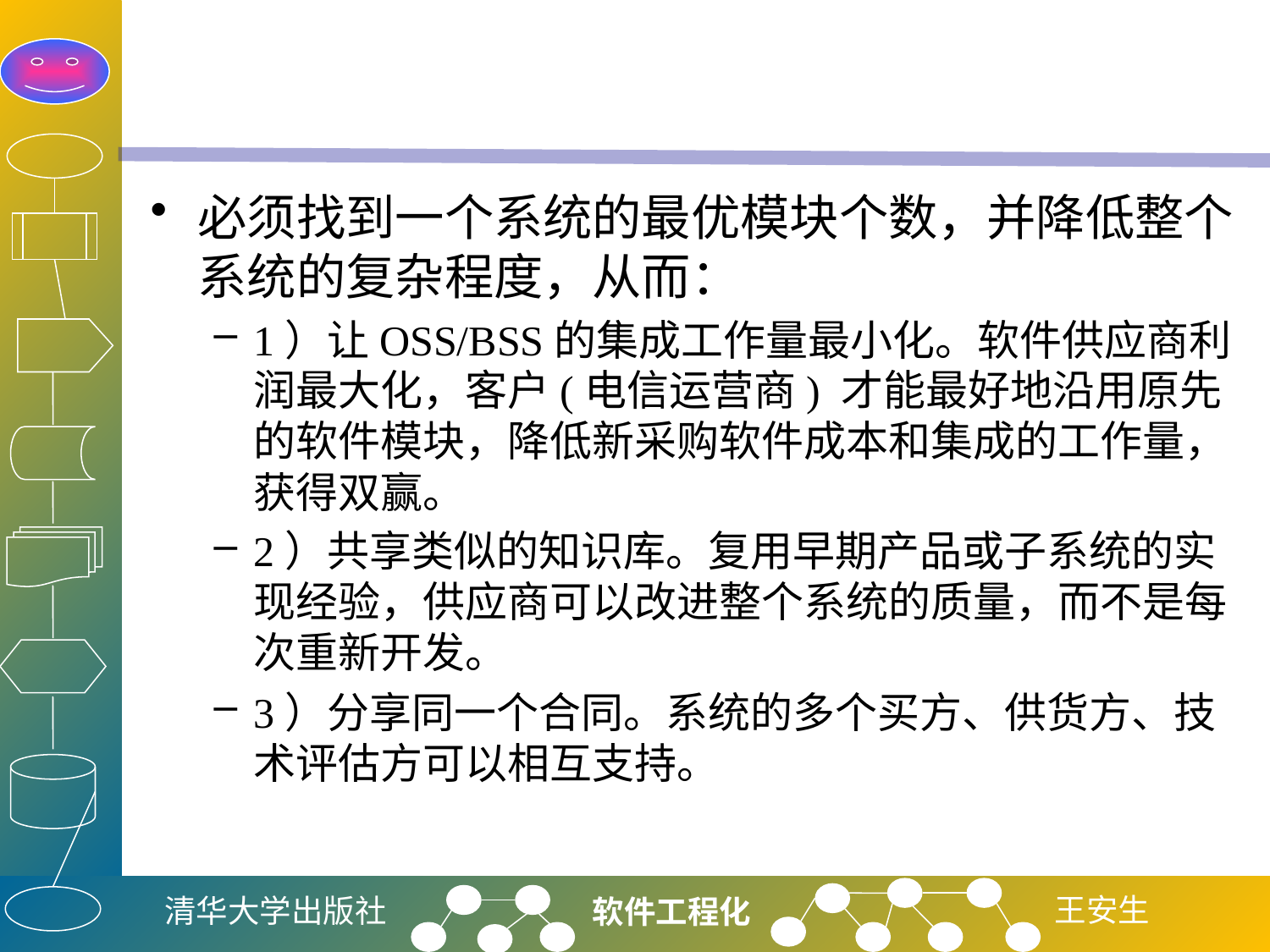

#
必须找到一个系统的最优模块个数，并降低整个系统的复杂程度，从而：
1）让OSS/BSS的集成工作量最小化。软件供应商利润最大化，客户(电信运营商) 才能最好地沿用原先的软件模块，降低新采购软件成本和集成的工作量，获得双赢。
2）共享类似的知识库。复用早期产品或子系统的实现经验，供应商可以改进整个系统的质量，而不是每次重新开发。
3）分享同一个合同。系统的多个买方、供货方、技术评估方可以相互支持。